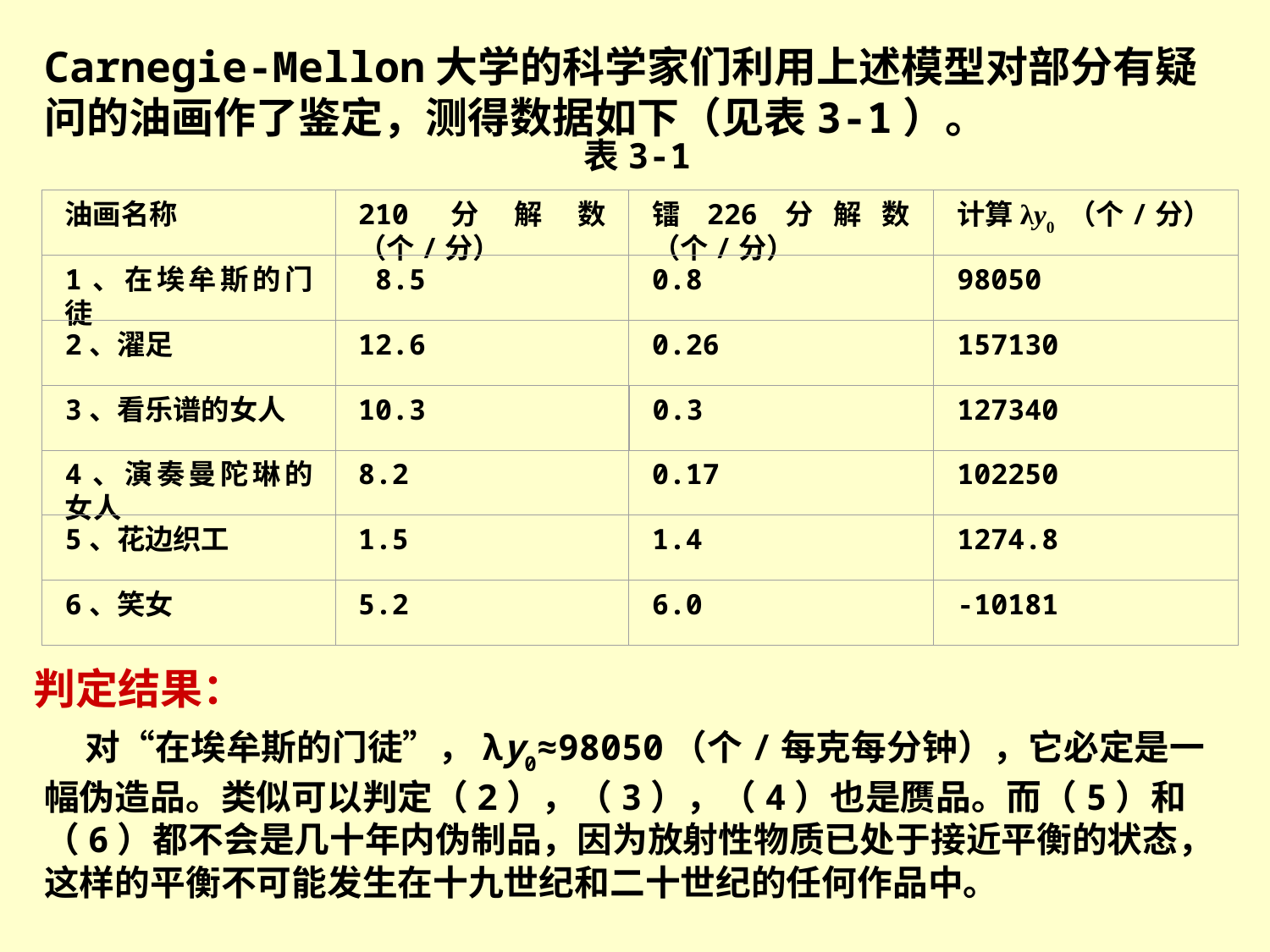

Carnegie-Mellon大学的科学家们利用上述模型对部分有疑问的油画作了鉴定，测得数据如下（见表3-1）。
表3-1

油画名称

210分解数（个/分）

镭226分解数（个/分）

计算λy0 （个/分）

1、在埃牟斯的门徒

 8.5

0.8

98050

2、濯足

12.6

0.26

157130

3、看乐谱的女人

10.3

0.3

127340

4、演奏曼陀琳的女人

8.2

0.17

102250

5、花边织工

1.5

1.4

1274.8

6、笑女

5.2

6.0

-10181

判定结果：
    对“在埃牟斯的门徒”，λy0≈98050（个/每克每分钟），它必定是一幅伪造品。类似可以判定（2），（3），（4）也是赝品。而（5）和（6）都不会是几十年内伪制品，因为放射性物质已处于接近平衡的状态，这样的平衡不可能发生在十九世纪和二十世纪的任何作品中。